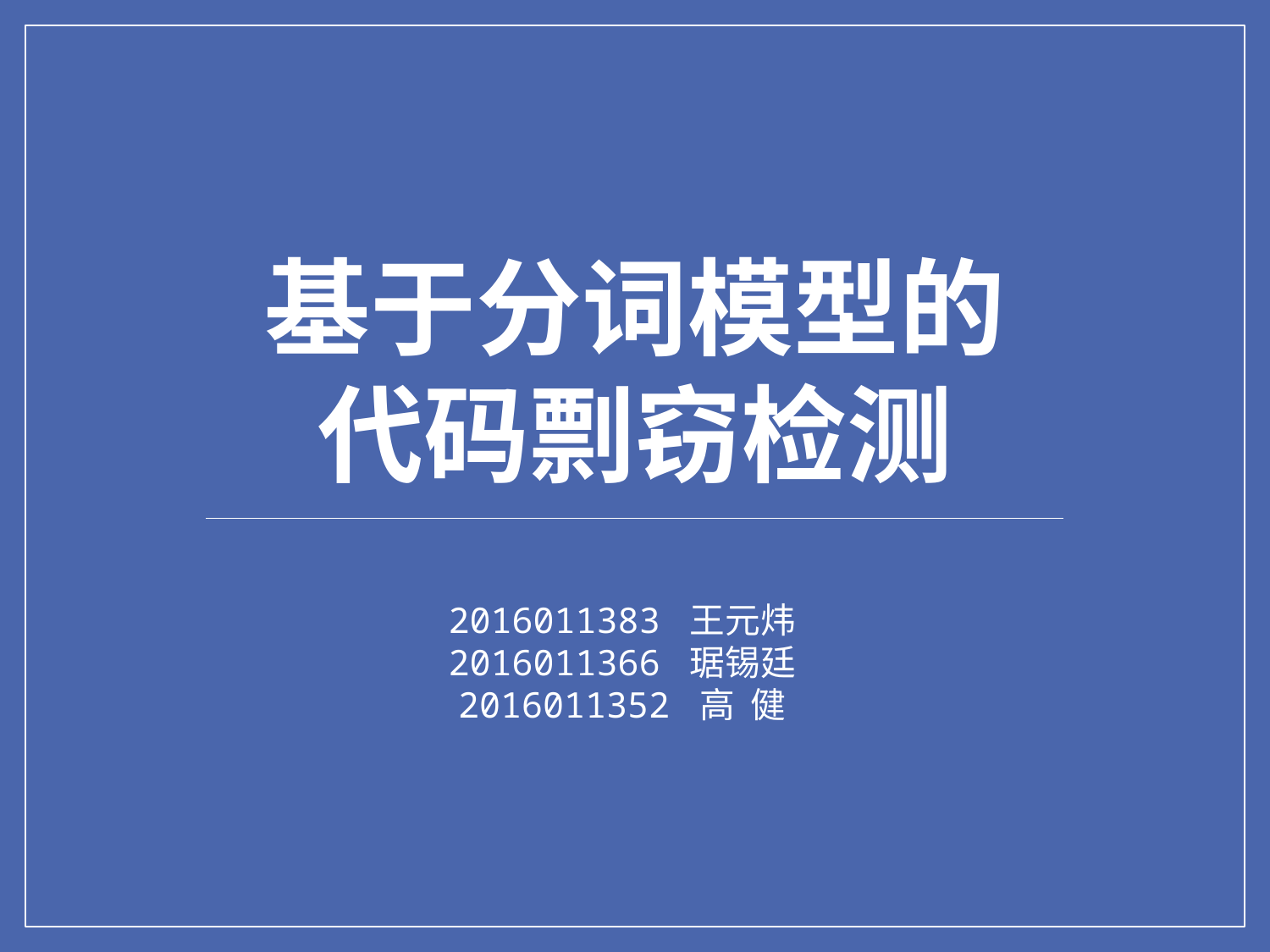

# 基于分词模型的 代码剽窃检测
2016011383 王元炜
2016011366 琚锡廷
2016011352 高  健